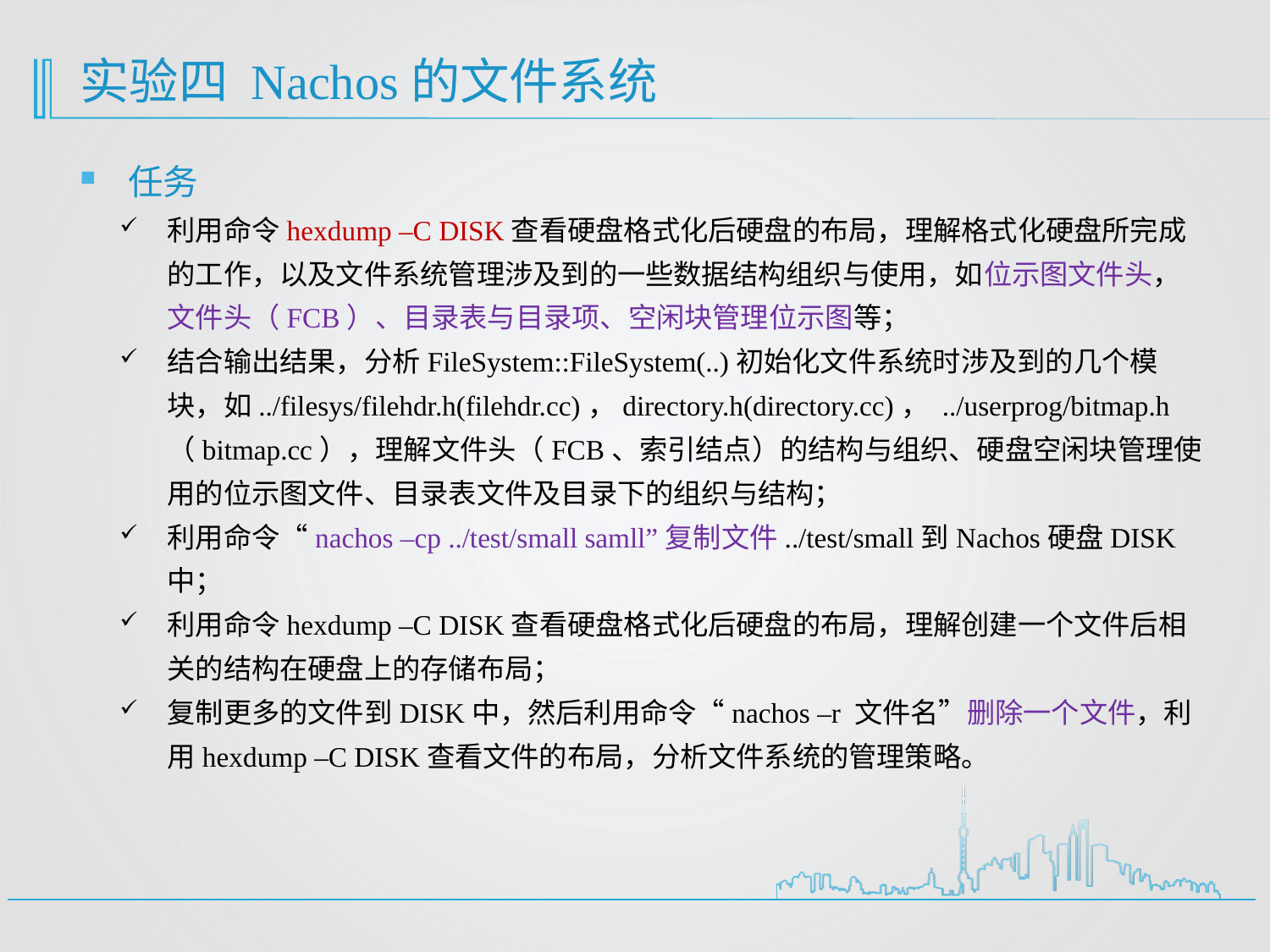

# 实验四 Nachos的文件系统
任务
利用命令hexdump –C DISK查看硬盘格式化后硬盘的布局，理解格式化硬盘所完成的工作，以及文件系统管理涉及到的一些数据结构组织与使用，如位示图文件头，文件头（FCB）、目录表与目录项、空闲块管理位示图等；
结合输出结果，分析FileSystem::FileSystem(..)初始化文件系统时涉及到的几个模块，如../filesys/filehdr.h(filehdr.cc)，directory.h(directory.cc)， ../userprog/bitmap.h（bitmap.cc），理解文件头（FCB、索引结点）的结构与组织、硬盘空闲块管理使用的位示图文件、目录表文件及目录下的组织与结构；
利用命令“nachos –cp ../test/small samll”复制文件../test/small到Nachos硬盘DISK中；
利用命令hexdump –C DISK查看硬盘格式化后硬盘的布局，理解创建一个文件后相关的结构在硬盘上的存储布局；
复制更多的文件到DISK中，然后利用命令“nachos –r 文件名”删除一个文件，利用hexdump –C DISK查看文件的布局，分析文件系统的管理策略。